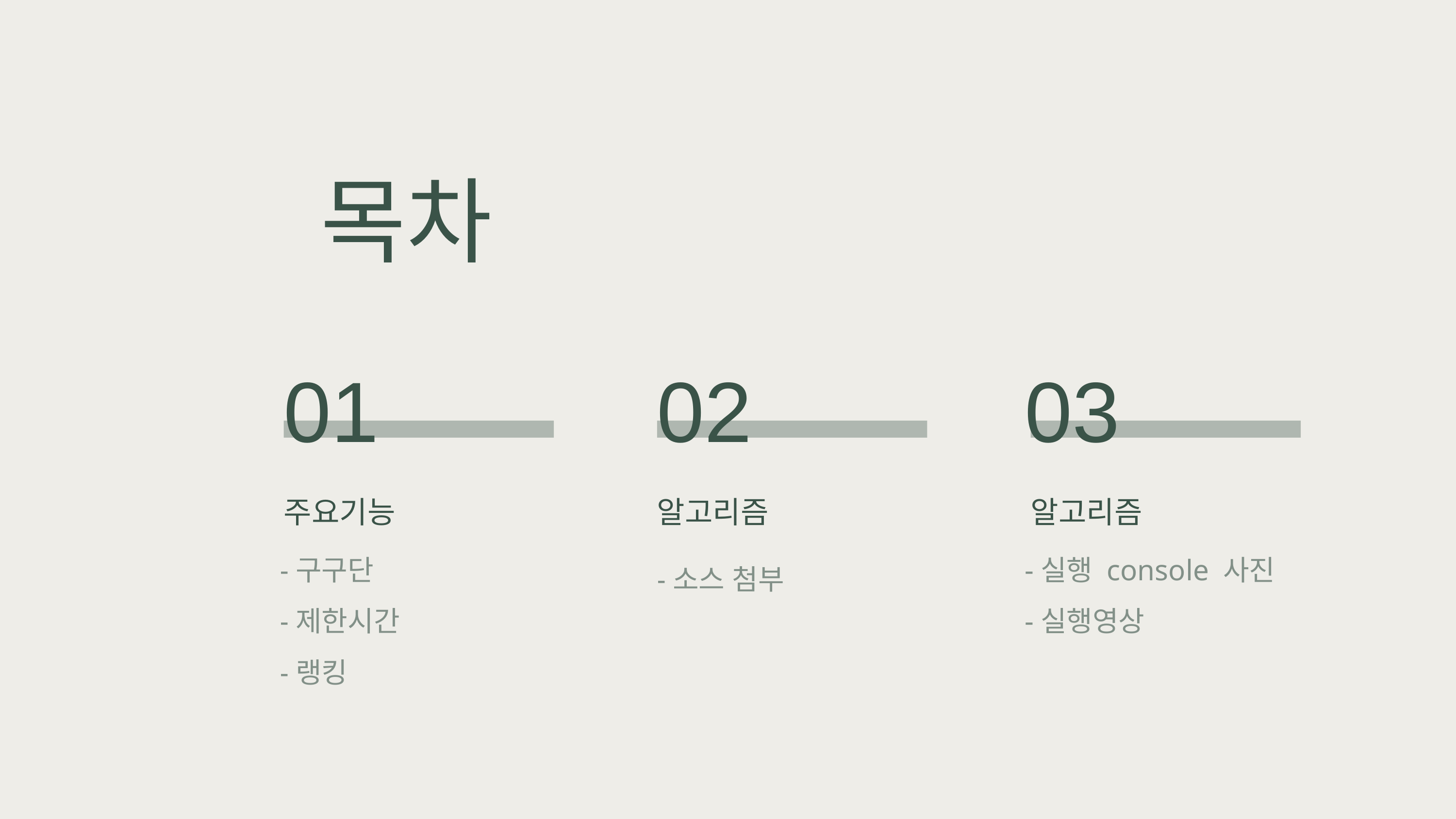

목차
01
02
03

주요기능
알고리즘
알고리즘
-구구단
-제한시간
-랭킹

-실행 console 사진
-실행영상
-소스 첨부